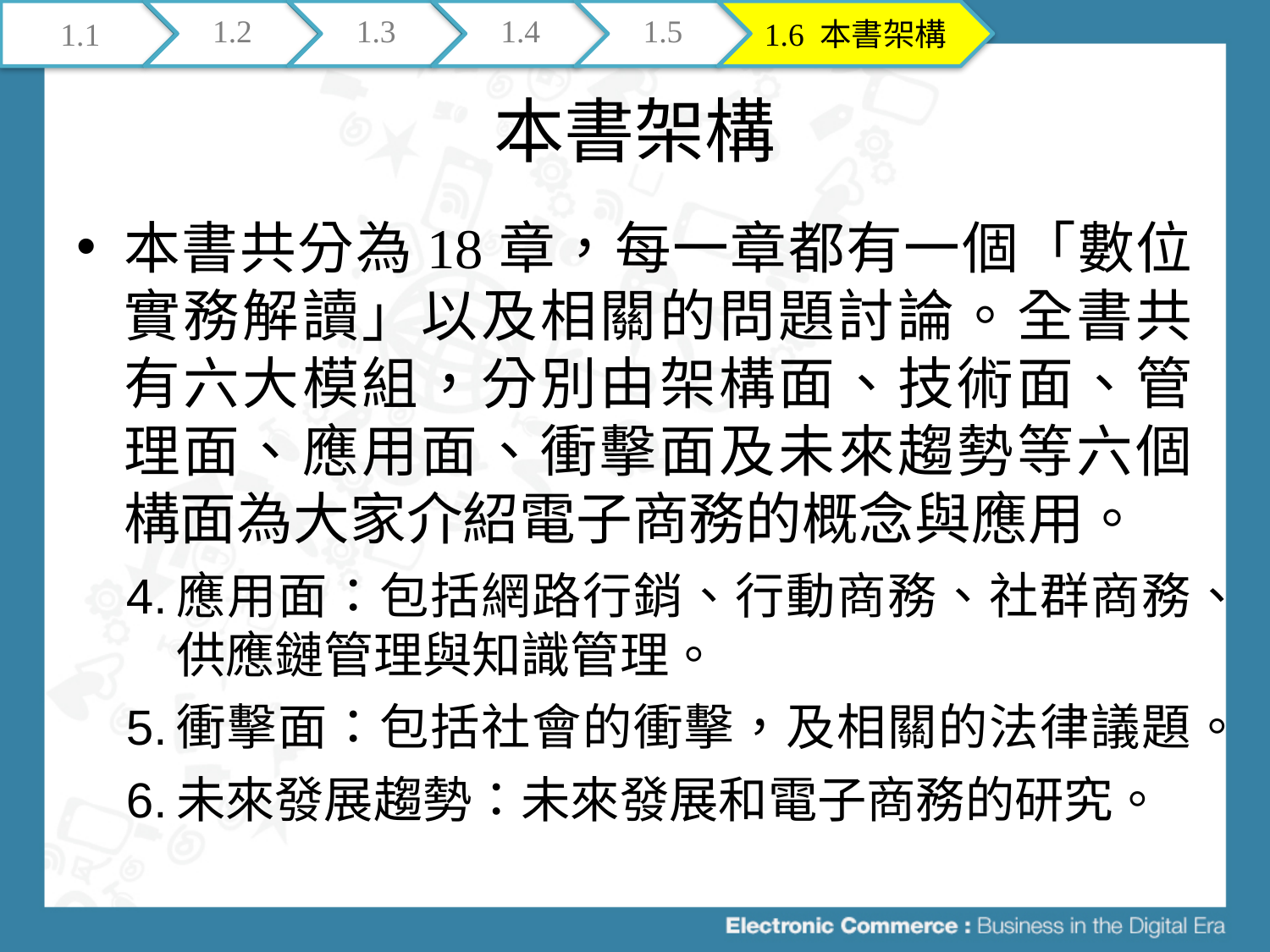

1.1
1.2
1.3
1.4
1.5
1.6 本書架構
# 本書架構
本書共分為18章，每一章都有一個「數位實務解讀」以及相關的問題討論。全書共有六大模組，分別由架構面、技術面、管理面、應用面、衝擊面及未來趨勢等六個構面為大家介紹電子商務的概念與應用。
應用面：包括網路行銷、行動商務、社群商務、供應鏈管理與知識管理。
衝擊面：包括社會的衝擊，及相關的法律議題。
未來發展趨勢：未來發展和電子商務的研究。